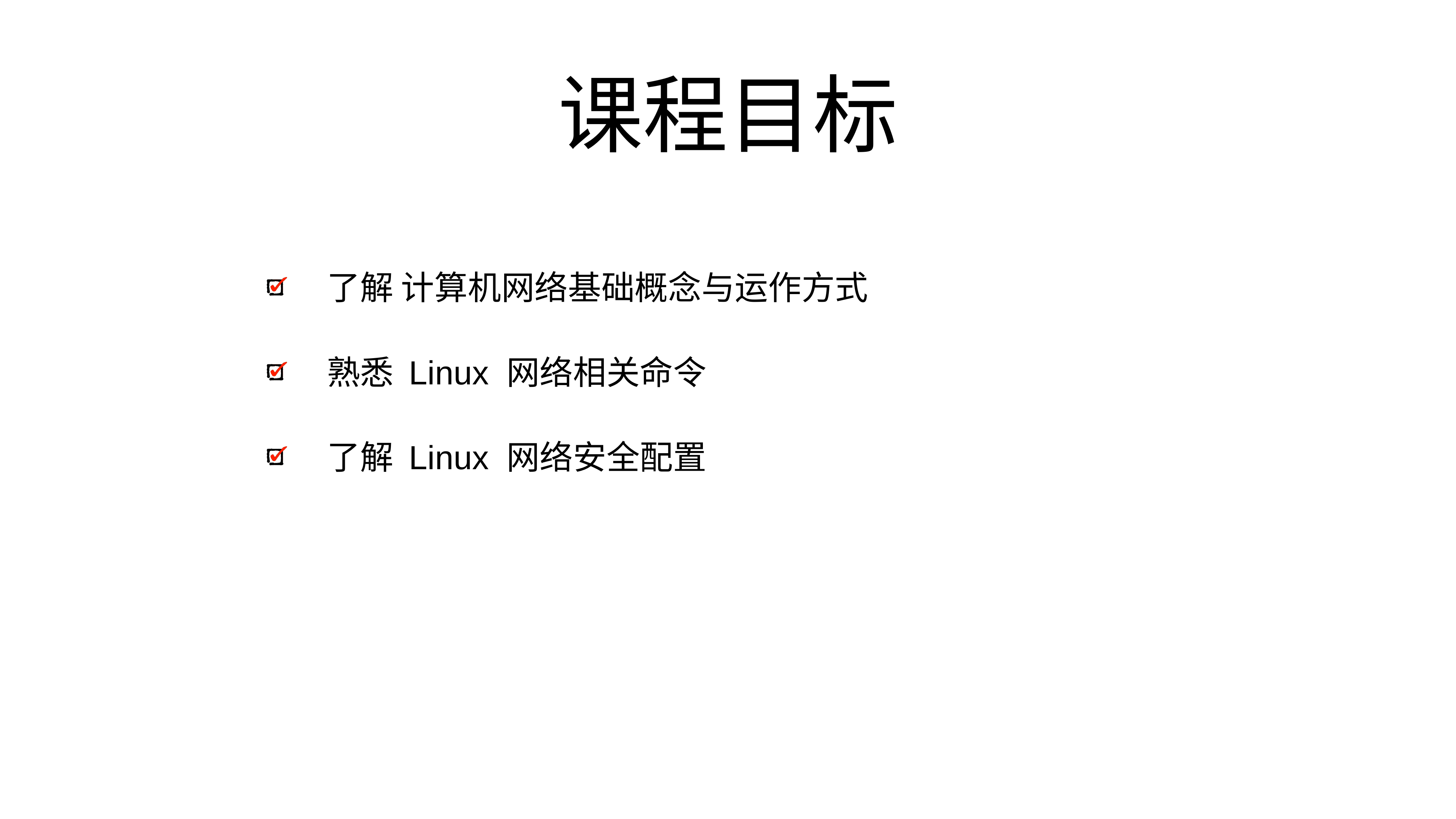

# 课程目标
了解 计算机网络基础概念与运作方式
熟悉 Linux 网络相关命令
了解 Linux 网络安全配置